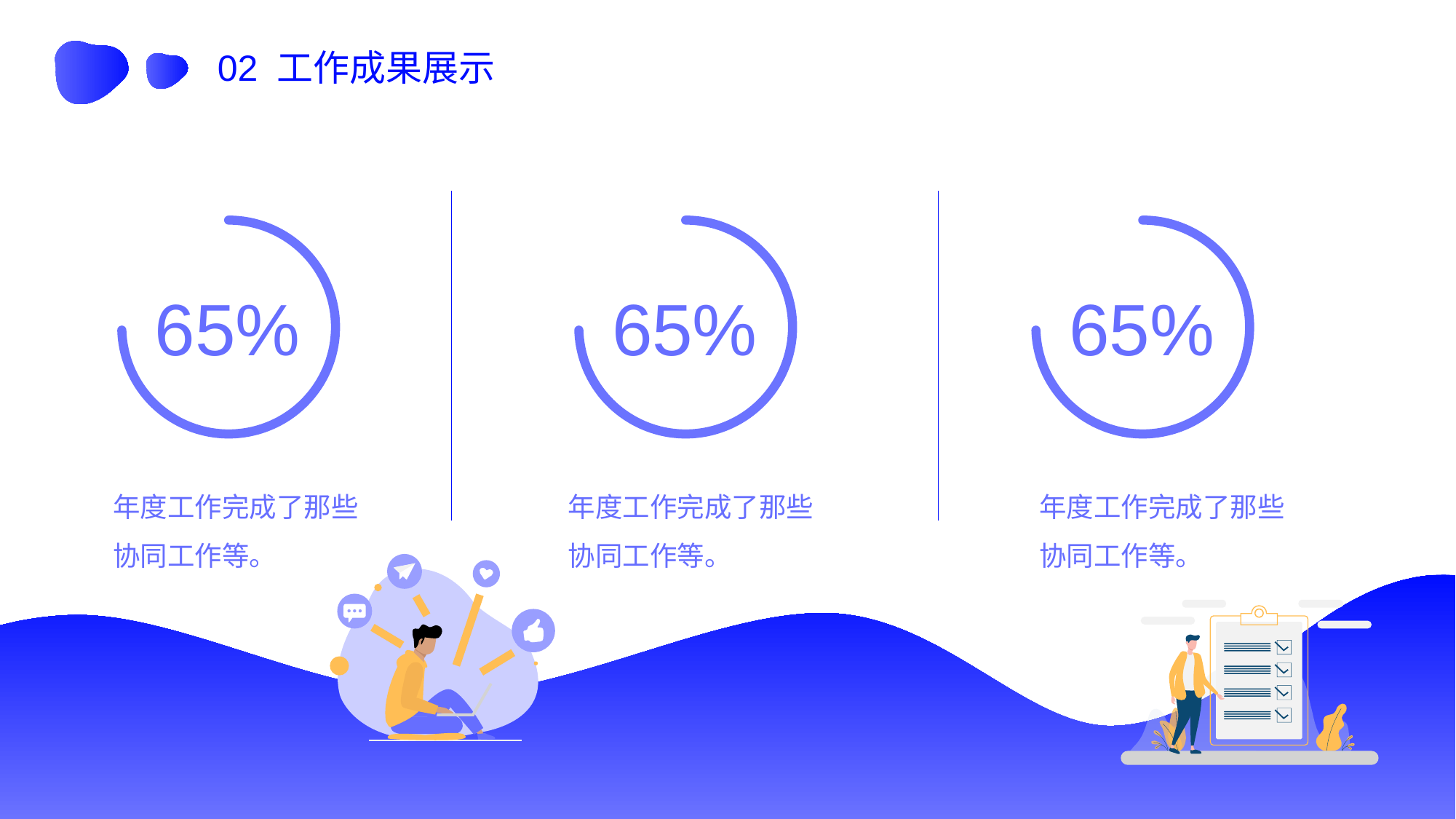

02 工作成果展示

65%
65%
65%
年度工作完成了那些协同工作等。
年度工作完成了那些协同工作等。
年度工作完成了那些协同工作等。